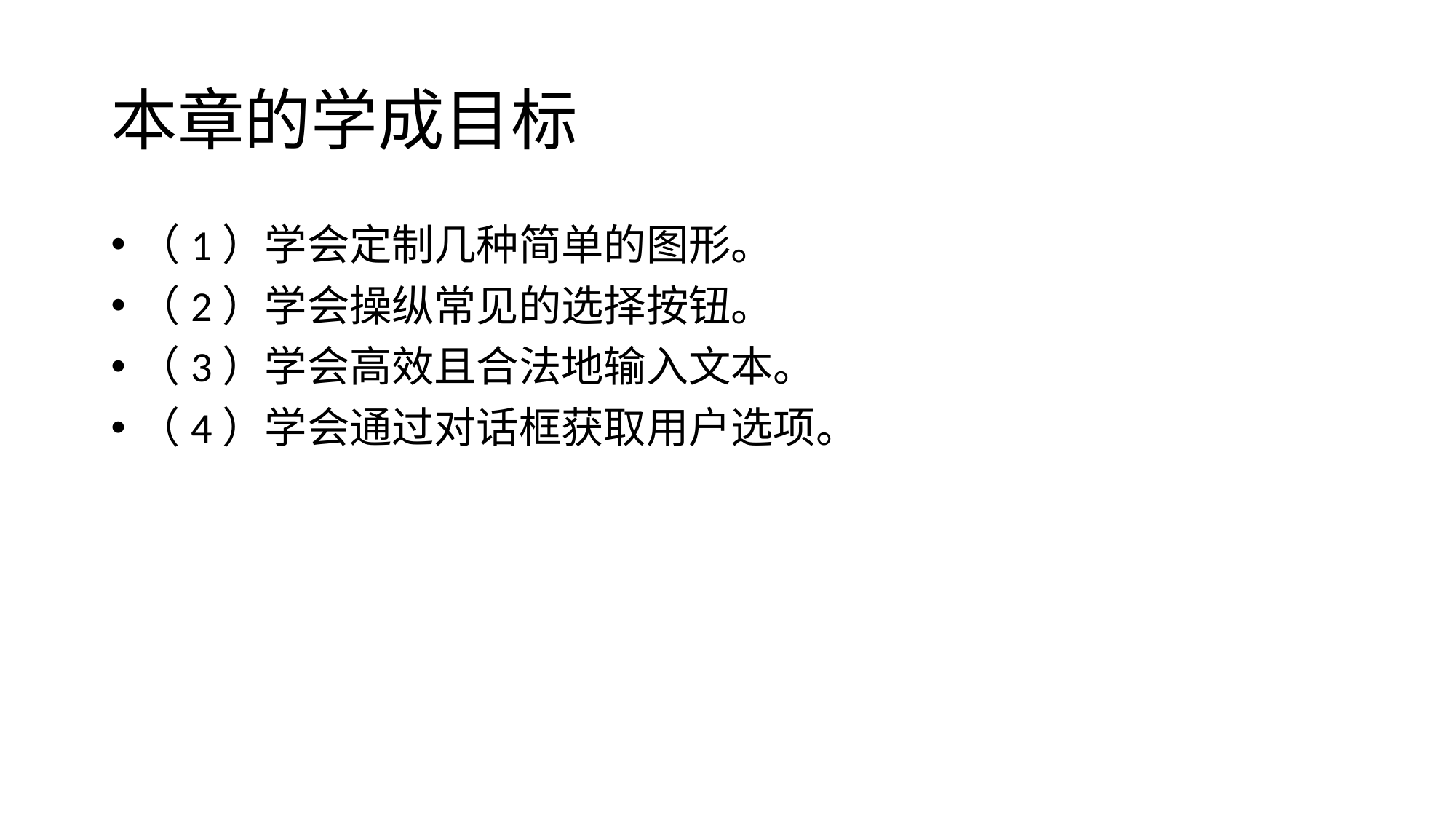

# 本章的学成目标
（1）学会定制几种简单的图形。
（2）学会操纵常见的选择按钮。
（3）学会高效且合法地输入文本。
（4）学会通过对话框获取用户选项。